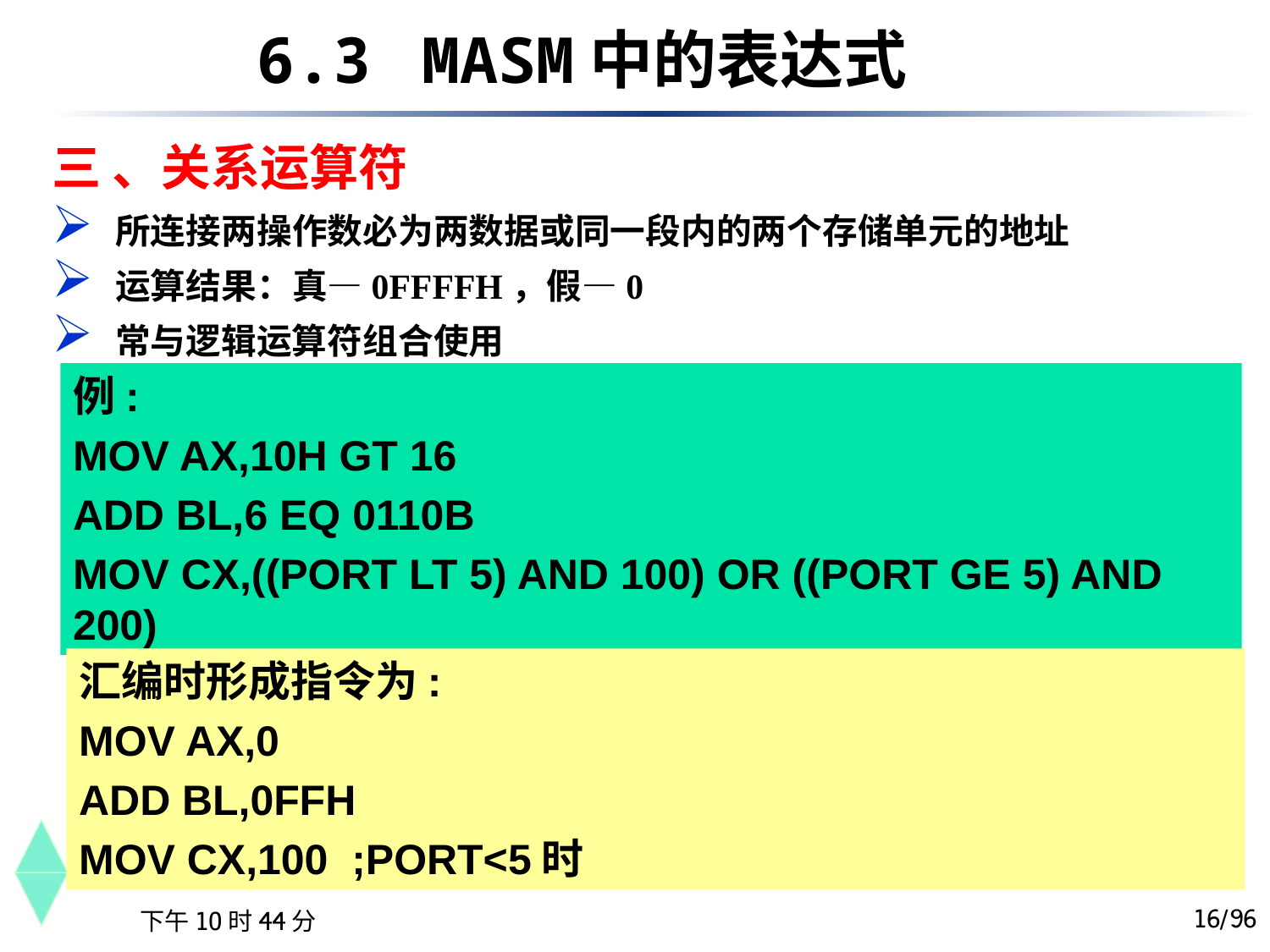

6.3	 MASM中的表达式
三 、关系运算符
所连接两操作数必为两数据或同一段内的两个存储单元的地址
运算结果：真—0FFFFH，假—0
常与逻辑运算符组合使用
例:
MOV AX,10H GT 16
ADD BL,6 EQ 0110B
MOV CX,((PORT LT 5) AND 100) OR ((PORT GE 5) AND 200)
汇编时形成指令为:
MOV AX,0
ADD BL,0FFH
MOV CX,100  ;PORT<5时
16/96
下午10时44分